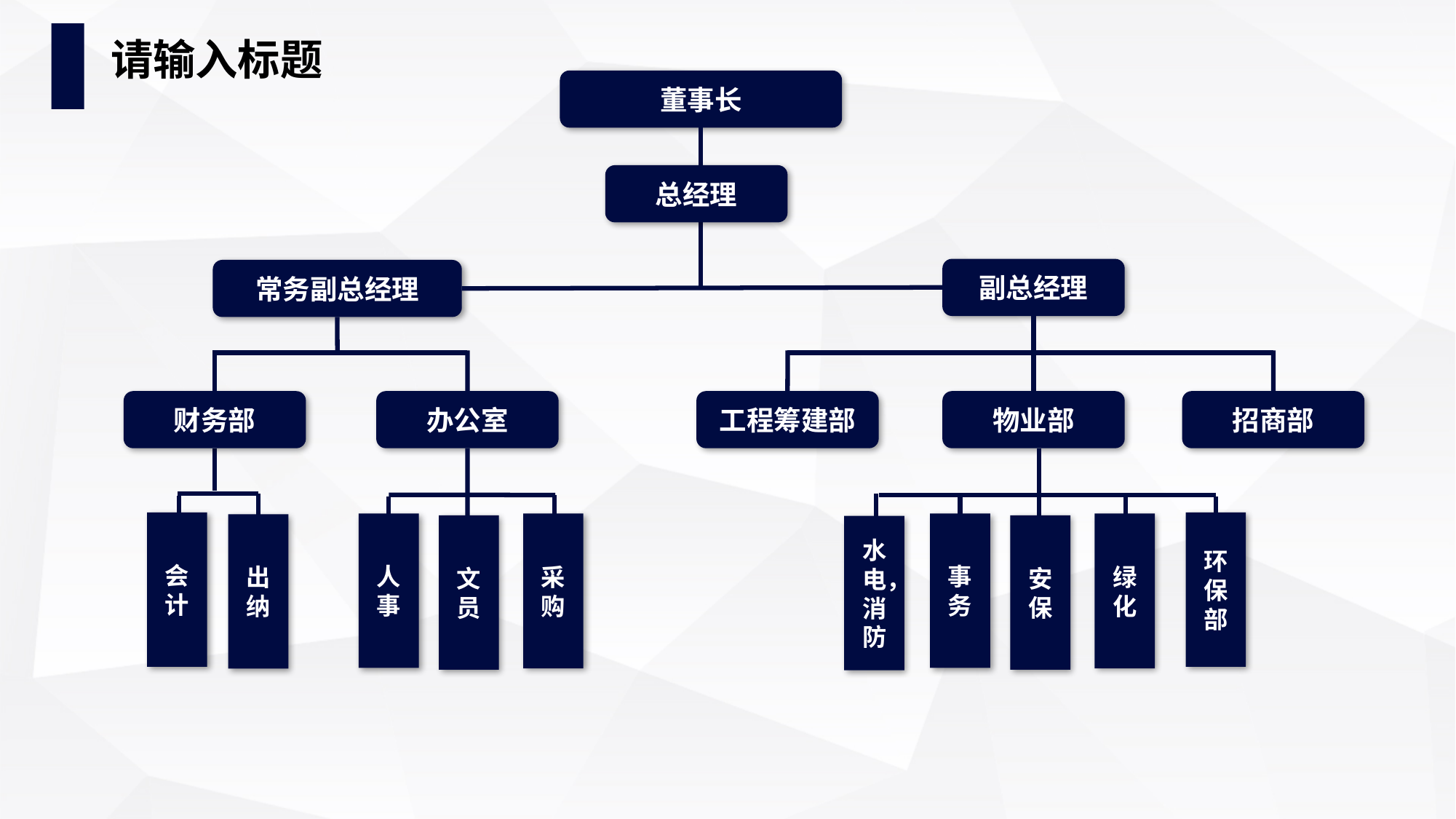

# 请输入标题
董事长
总经理
副总经理
常务副总经理
物业部
财务部
办公室
工程筹建部
招商部
环保部
会计
人事
采购
事务
绿化
出纳
文员
安保
水电，消防